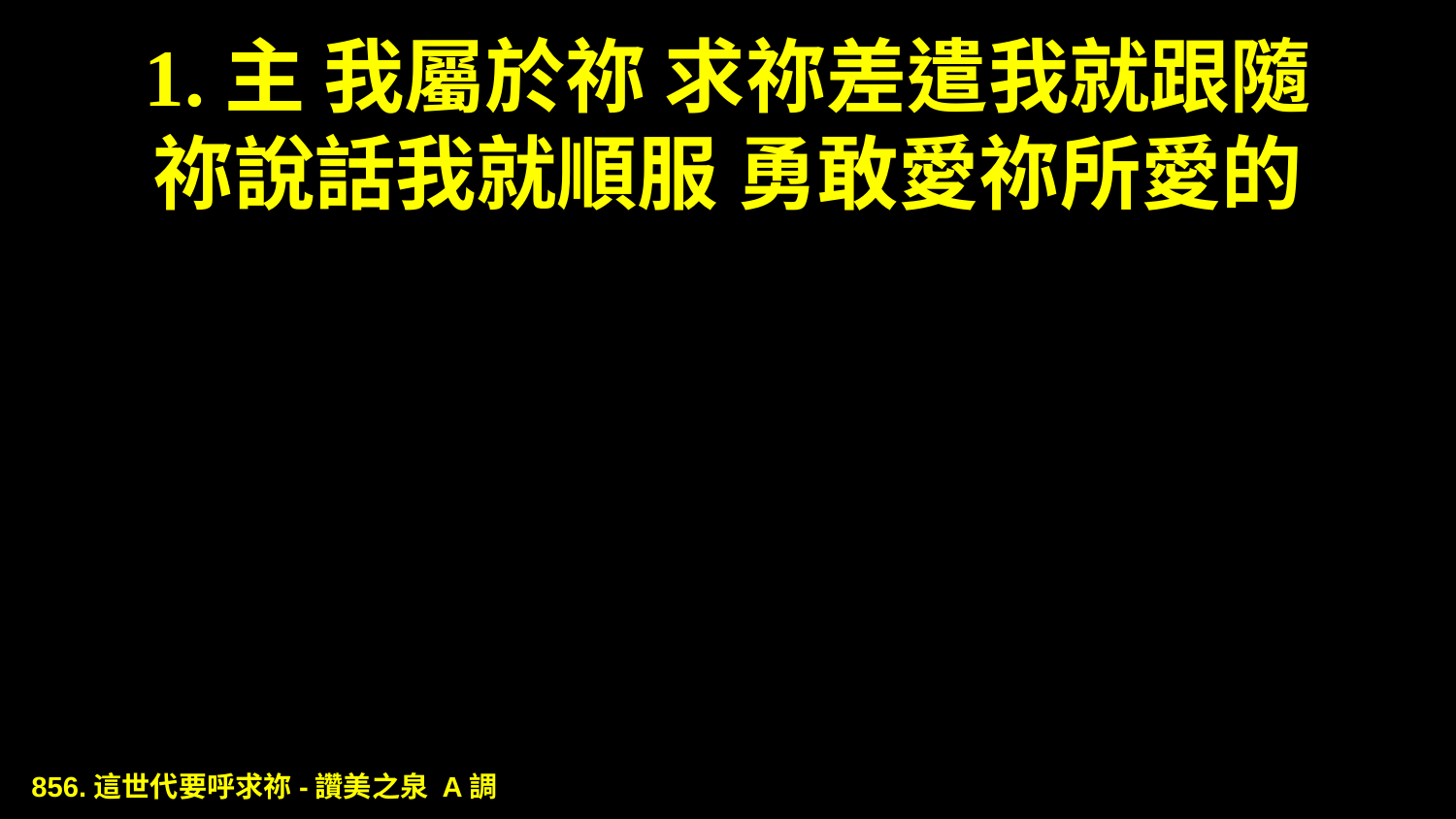

# 1.主 我屬於祢 求祢差遣我就跟隨 祢說話我就順服 勇敢愛祢所愛的
856.這世代要呼求祢-讚美之泉 A調